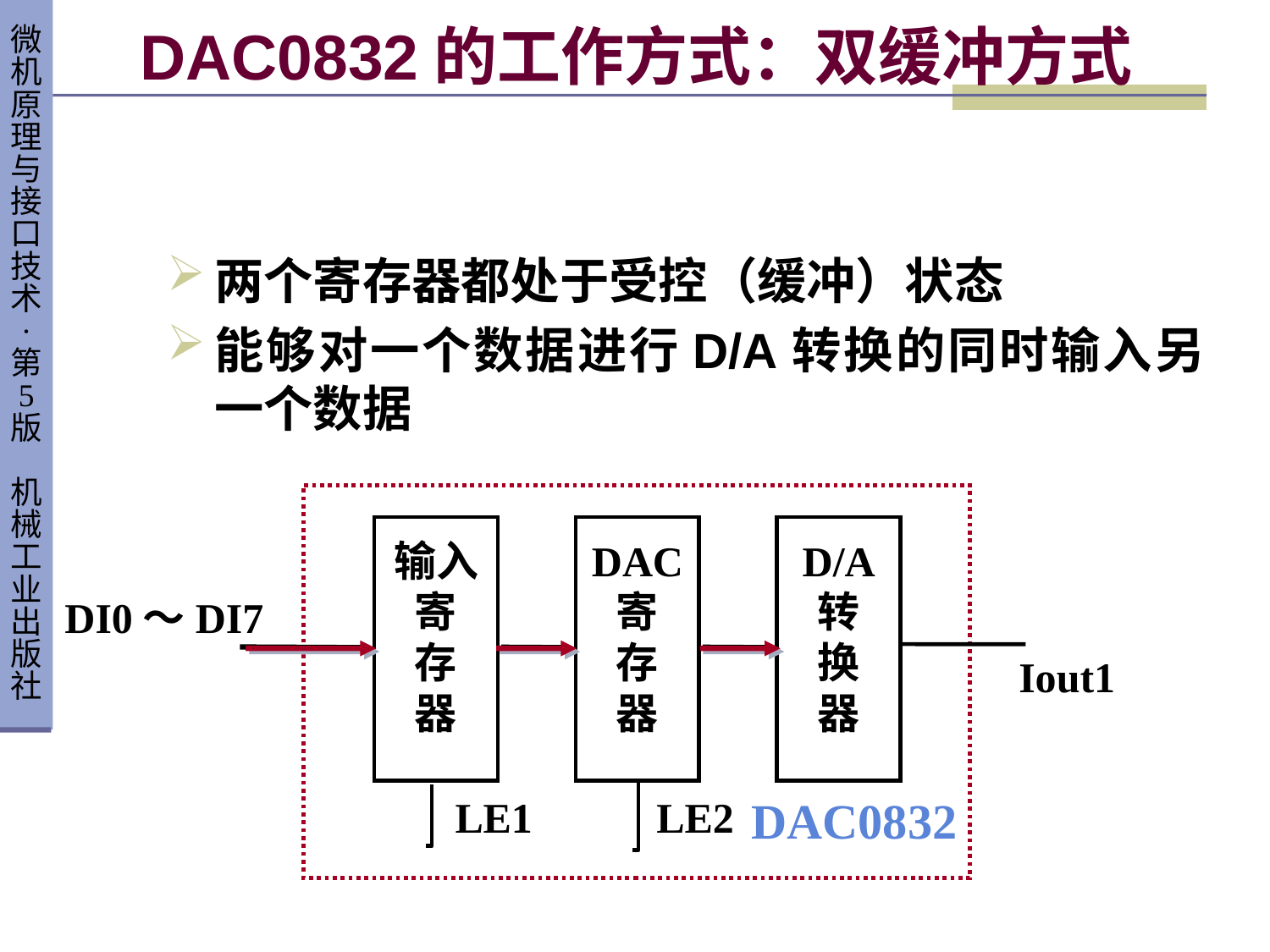

# DAC0832的工作方式：双缓冲方式
两个寄存器都处于受控（缓冲）状态
能够对一个数据进行D/A转换的同时输入另一个数据

输入
寄
存
器
DAC
寄
存
器
D/A
转
换
器
DI0～DI7

Iout1

DAC0832
LE1
LE2